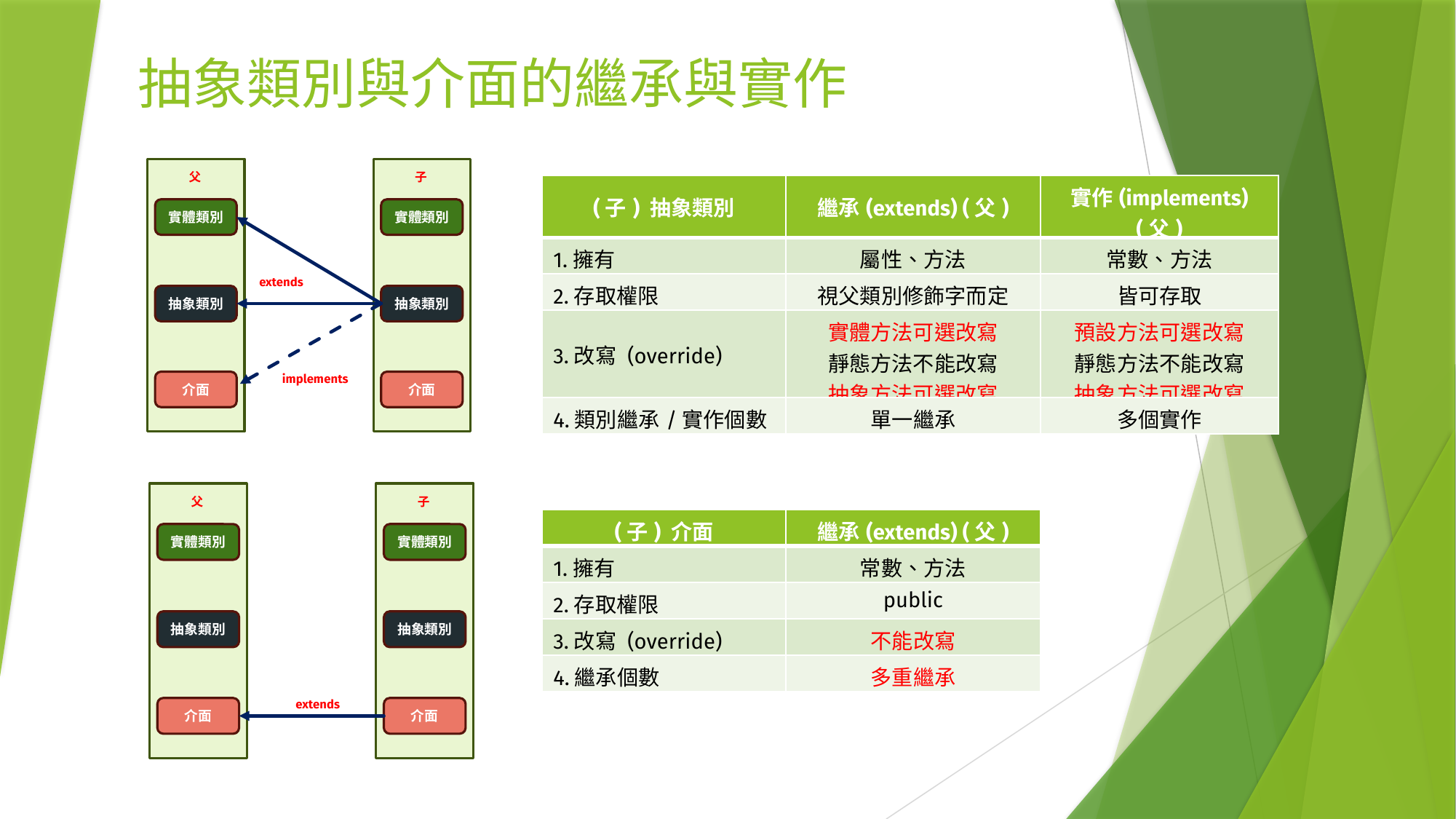

抽象類別與介面的繼承與實作
父

實體類別
抽象類別
介面
子

實體類別
抽象類別
介面
extends
implements
| (子) 抽象類別 | 繼承(extends) (父) | 實作(implements) (父) |
| --- | --- | --- |
| 1.擁有 | 屬性、方法 | 常數、方法 |
| 2.存取權限 | 視父類別修飾字而定 | 皆可存取 |
| 3.改寫 (override) | 實體方法可選改寫 靜態方法不能改寫 抽象方法可選改寫 | 預設方法可選改寫 靜態方法不能改寫 抽象方法可選改寫 |
| 4.類別繼承/實作個數 | 單一繼承 | 多個實作 |
父

實體類別
抽象類別
介面
子

實體類別
抽象類別
介面
extends
| (子) 介面 | 繼承(extends) (父) |
| --- | --- |
| 1.擁有 | 常數、方法 |
| 2.存取權限 | public |
| 3.改寫 (override) | 不能改寫 |
| 4.繼承個數 | 多重繼承 |